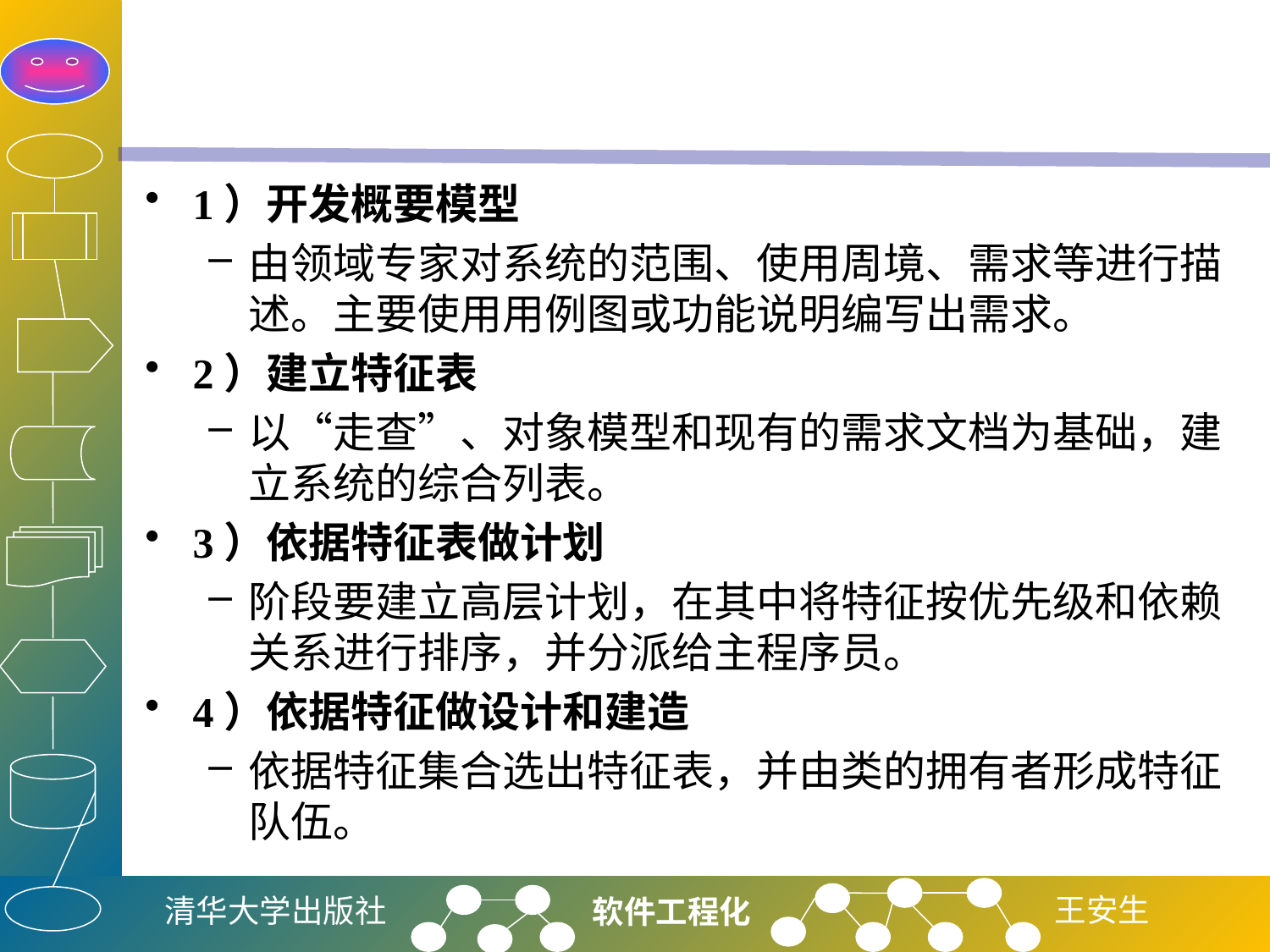

#
1）开发概要模型
由领域专家对系统的范围、使用周境、需求等进行描述。主要使用用例图或功能说明编写出需求。
2）建立特征表
以“走查”、对象模型和现有的需求文档为基础，建立系统的综合列表。
3）依据特征表做计划
阶段要建立高层计划，在其中将特征按优先级和依赖关系进行排序，并分派给主程序员。
4）依据特征做设计和建造
依据特征集合选出特征表，并由类的拥有者形成特征队伍。